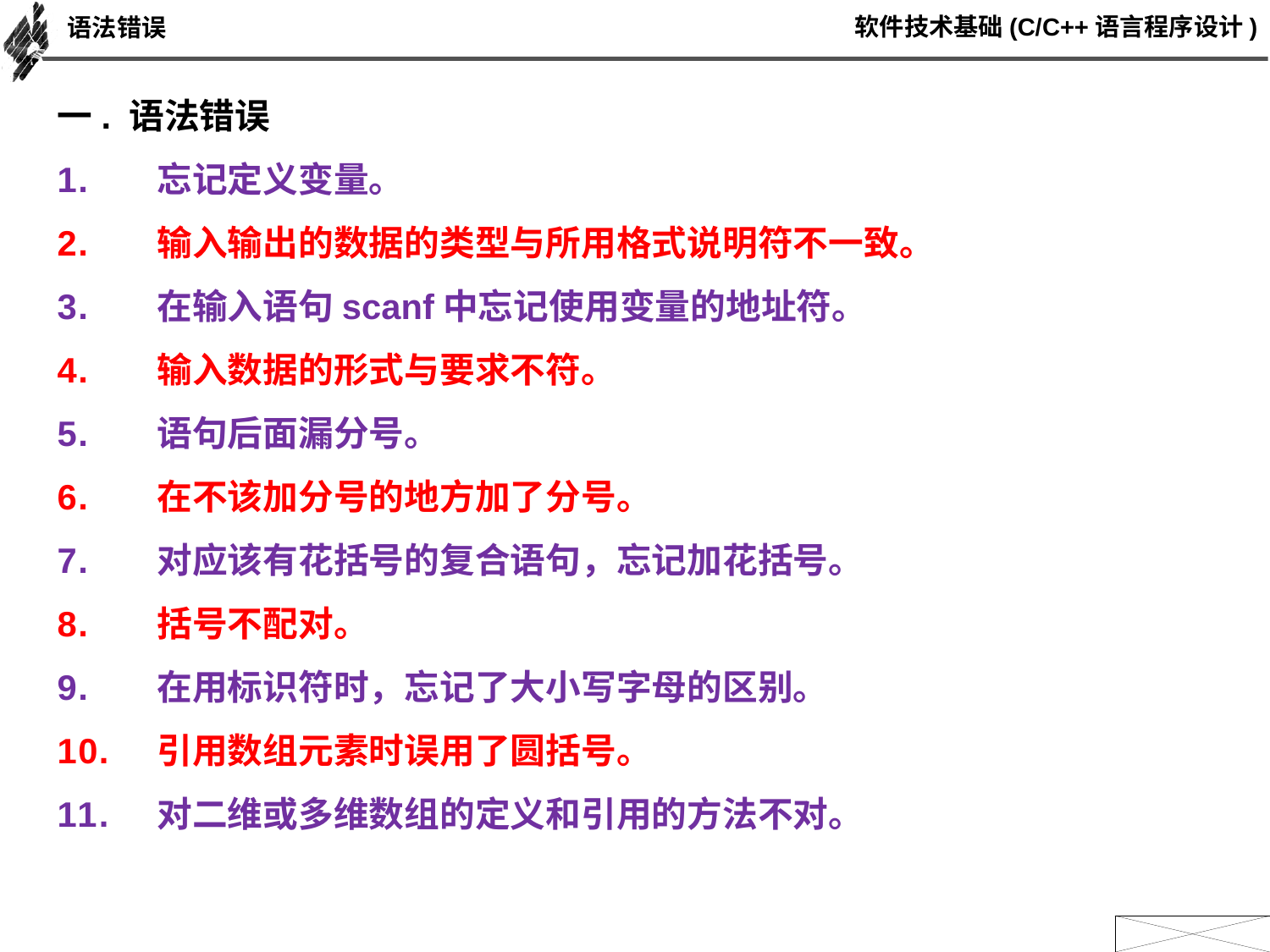

语法错误
一. 语法错误
  忘记定义变量。
  输入输出的数据的类型与所用格式说明符不一致。
  在输入语句scanf中忘记使用变量的地址符。
  输入数据的形式与要求不符。
  语句后面漏分号。
  在不该加分号的地方加了分号。
  对应该有花括号的复合语句，忘记加花括号。
  括号不配对。
  在用标识符时，忘记了大小写字母的区别。
  引用数组元素时误用了圆括号。
  对二维或多维数组的定义和引用的方法不对。